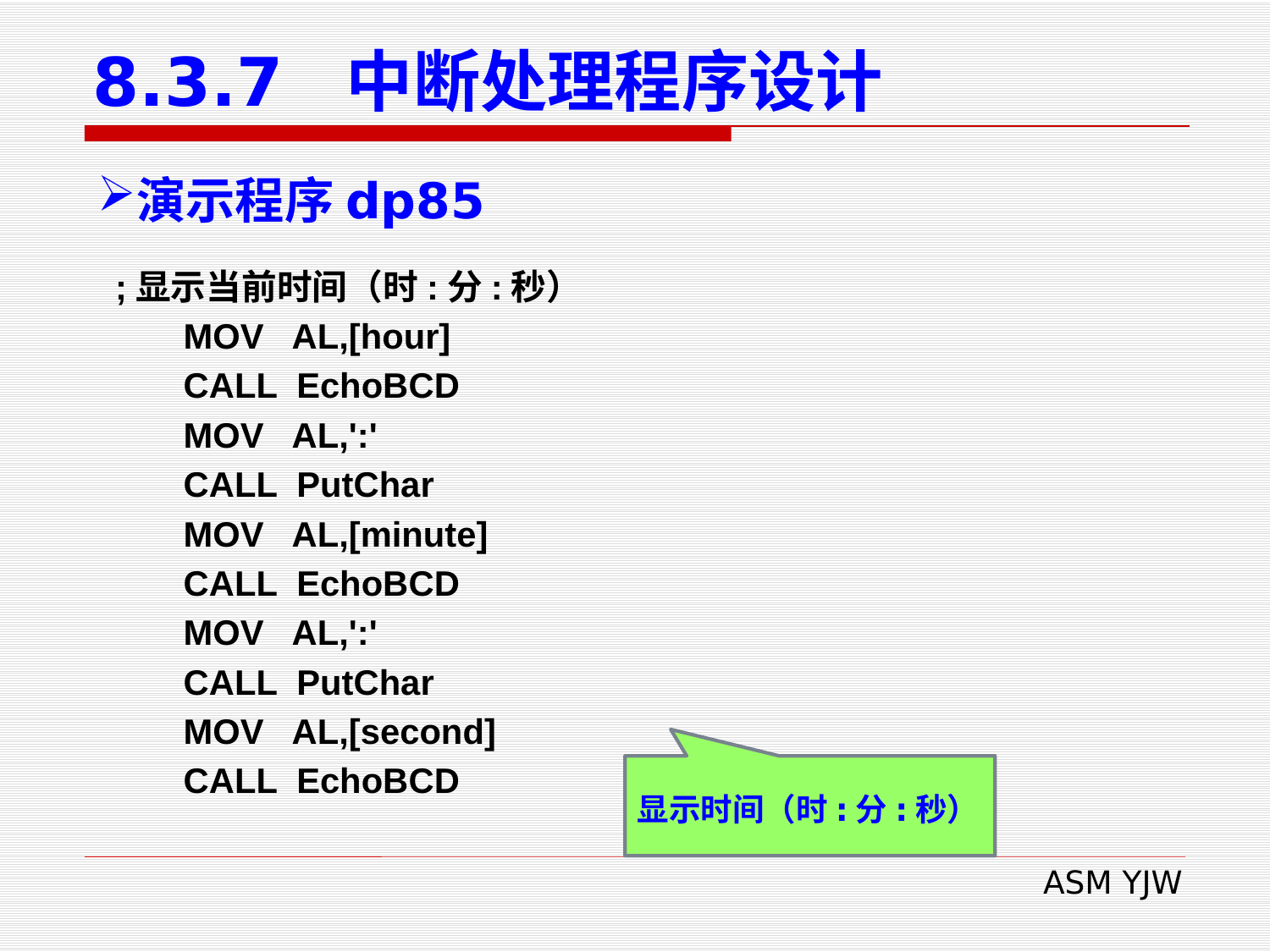

# 8.3.7  中断处理程序设计
演示程序dp85
 ;显示当前时间（时:分:秒）
        MOV   AL,[hour]
        CALL  EchoBCD
        MOV   AL,':'
        CALL  PutChar
        MOV   AL,[minute]
        CALL  EchoBCD
        MOV   AL,':'
        CALL  PutChar
        MOV   AL,[second]
        CALL  EchoBCD
显示时间（时:分:秒）